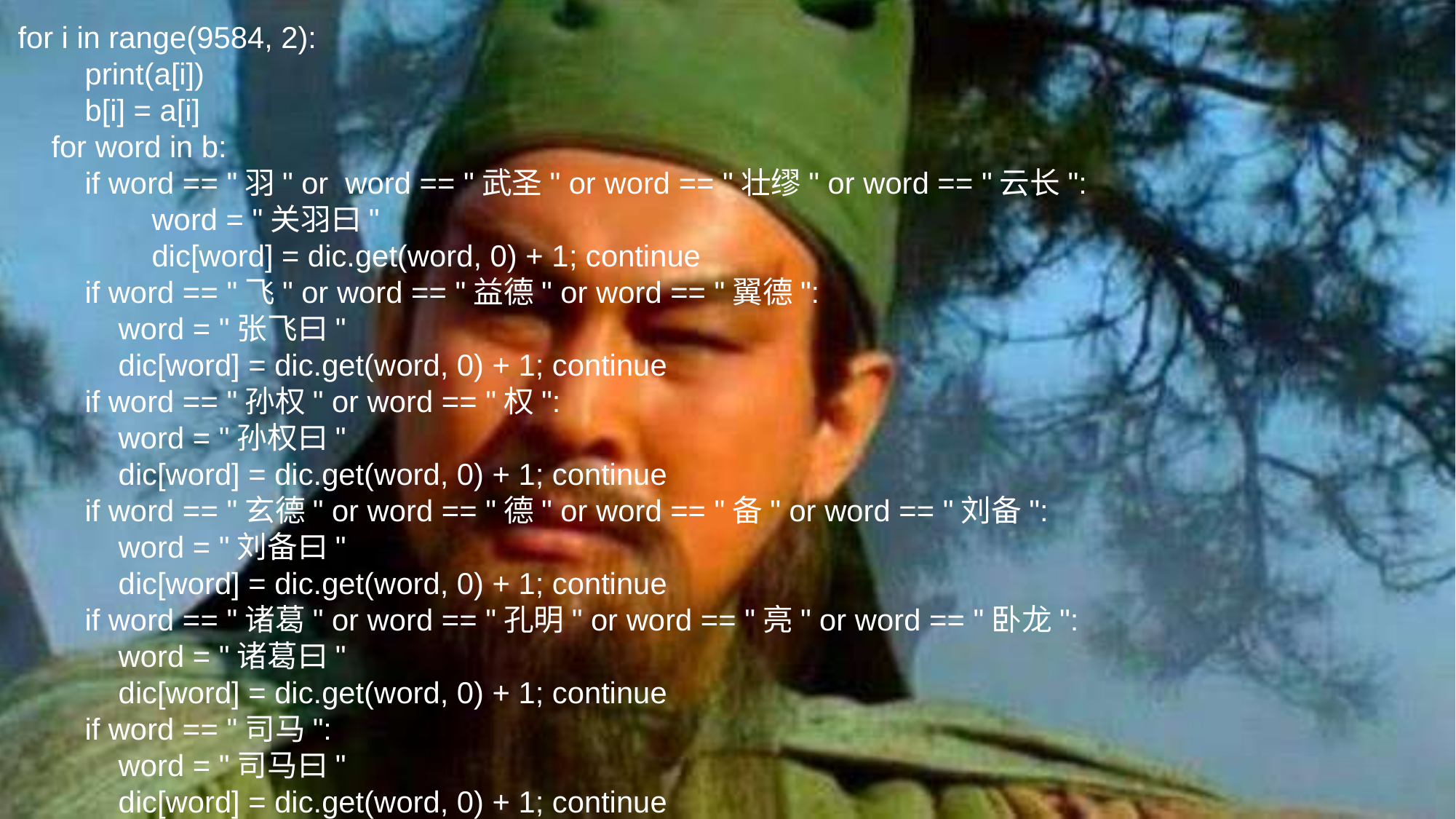

for i in range(9584, 2):
        print(a[i])
        b[i] = a[i]
    for word in b:
        if word == "羽" or  word == "武圣" or word == "壮缪" or word == "云长":
                word = "关羽曰"
                dic[word] = dic.get(word, 0) + 1; continue
        if word == "飞" or word == "益德" or word == "翼德":
            word = "张飞曰"
            dic[word] = dic.get(word, 0) + 1; continue
        if word == "孙权" or word == "权":
            word = "孙权曰"
            dic[word] = dic.get(word, 0) + 1; continue
        if word == "玄德" or word == "德" or word == "备" or word == "刘备":
            word = "刘备曰"
            dic[word] = dic.get(word, 0) + 1; continue
        if word == "诸葛" or word == "孔明" or word == "亮" or word == "卧龙":
            word = "诸葛曰"
            dic[word] = dic.get(word, 0) + 1; continue
        if word == "司马":
            word = "司马曰"
            dic[word] = dic.get(word, 0) + 1; continue